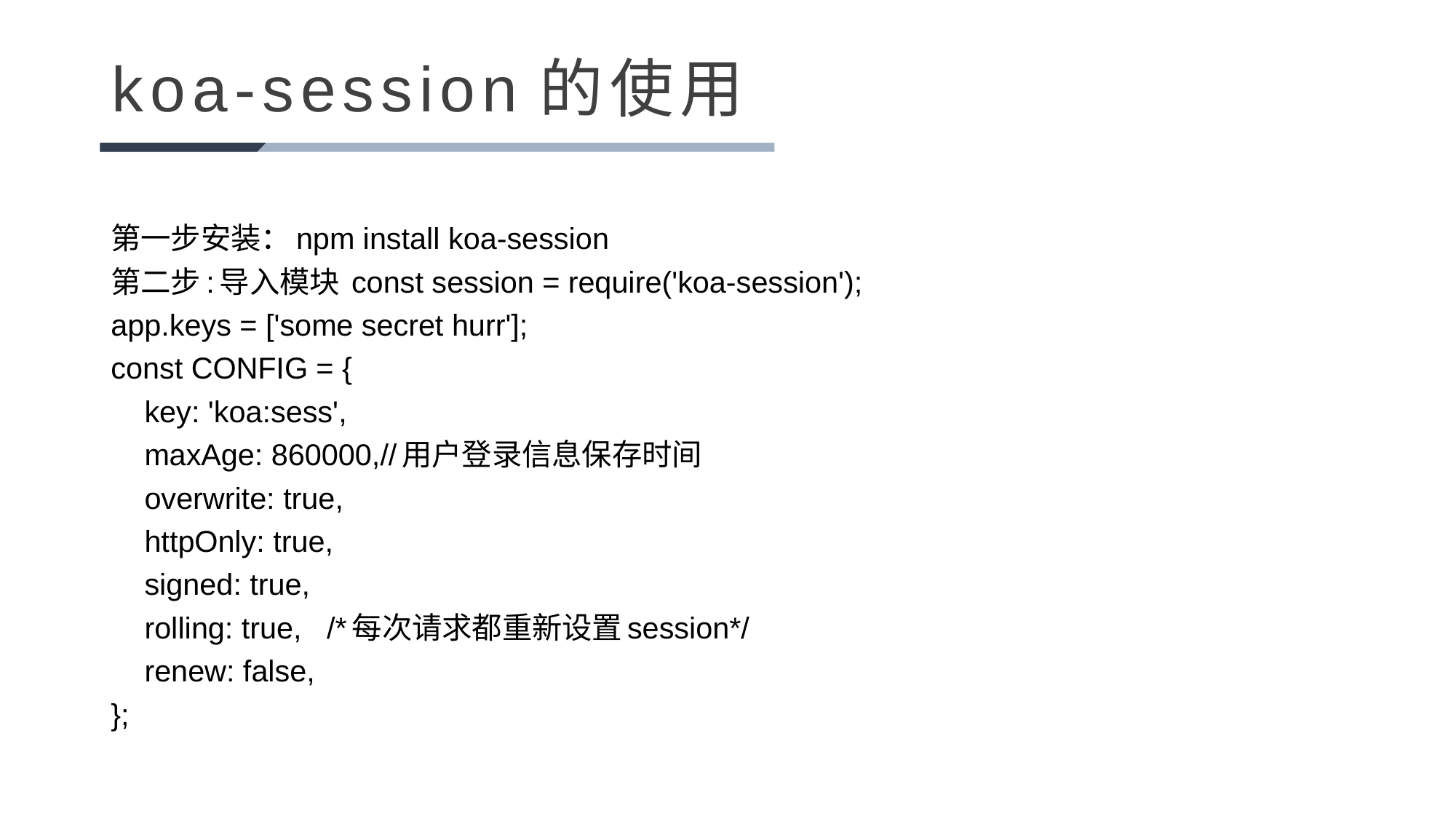

koa-session的使用

第一步安装：npm install koa-session
第二步:导入模块 const session = require('koa-session');
app.keys = ['some secret hurr'];
const CONFIG = {
    key: 'koa:sess',
    maxAge: 860000,//用户登录信息保存时间
    overwrite: true,
    httpOnly: true,
    signed: true,
    rolling: true,   /*每次请求都重新设置session*/
    renew: false,
};